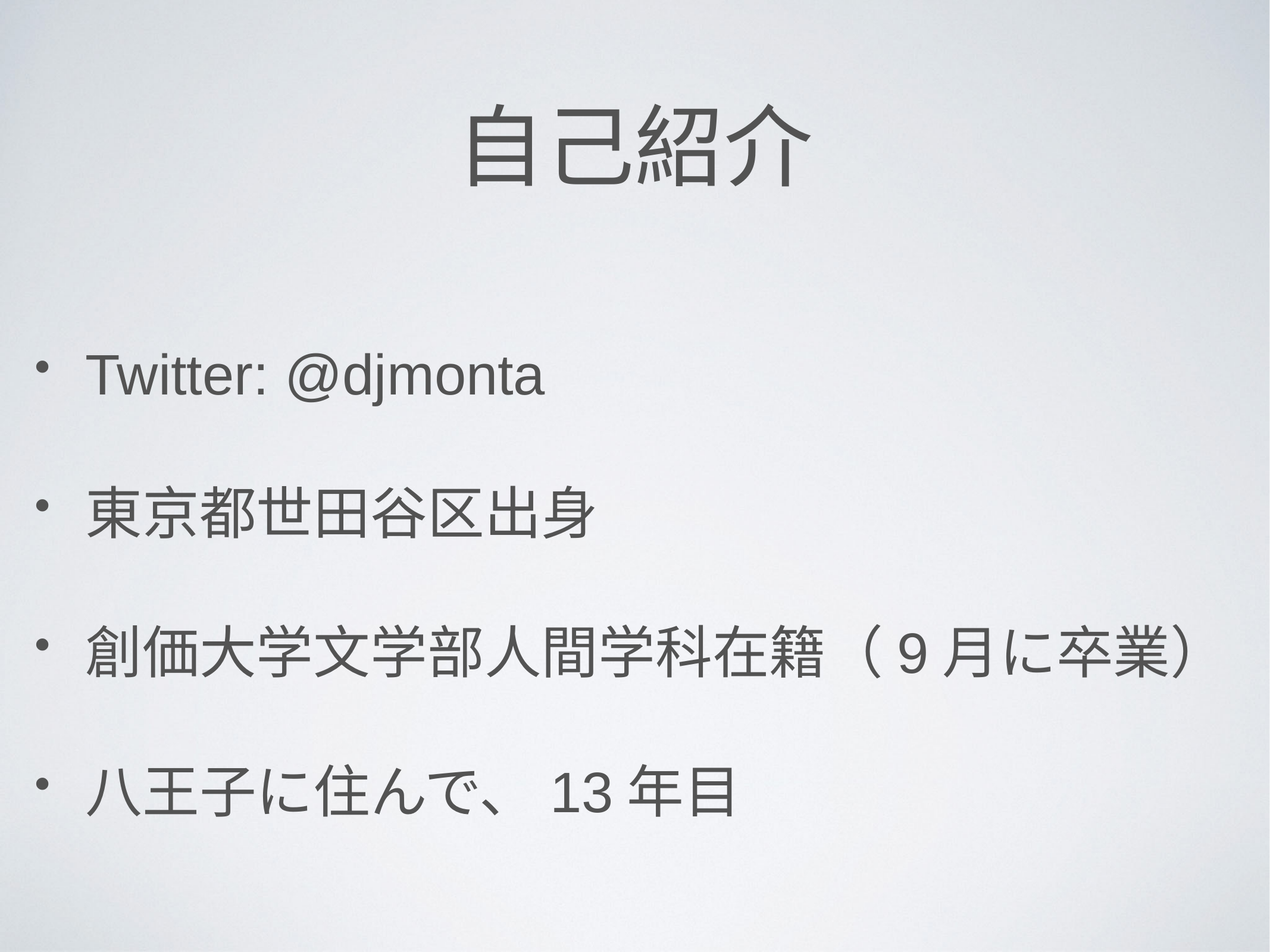

# 自己紹介
Twitter: @djmonta
東京都世田谷区出身
創価大学文学部人間学科在籍（9月に卒業）
八王子に住んで、13年目